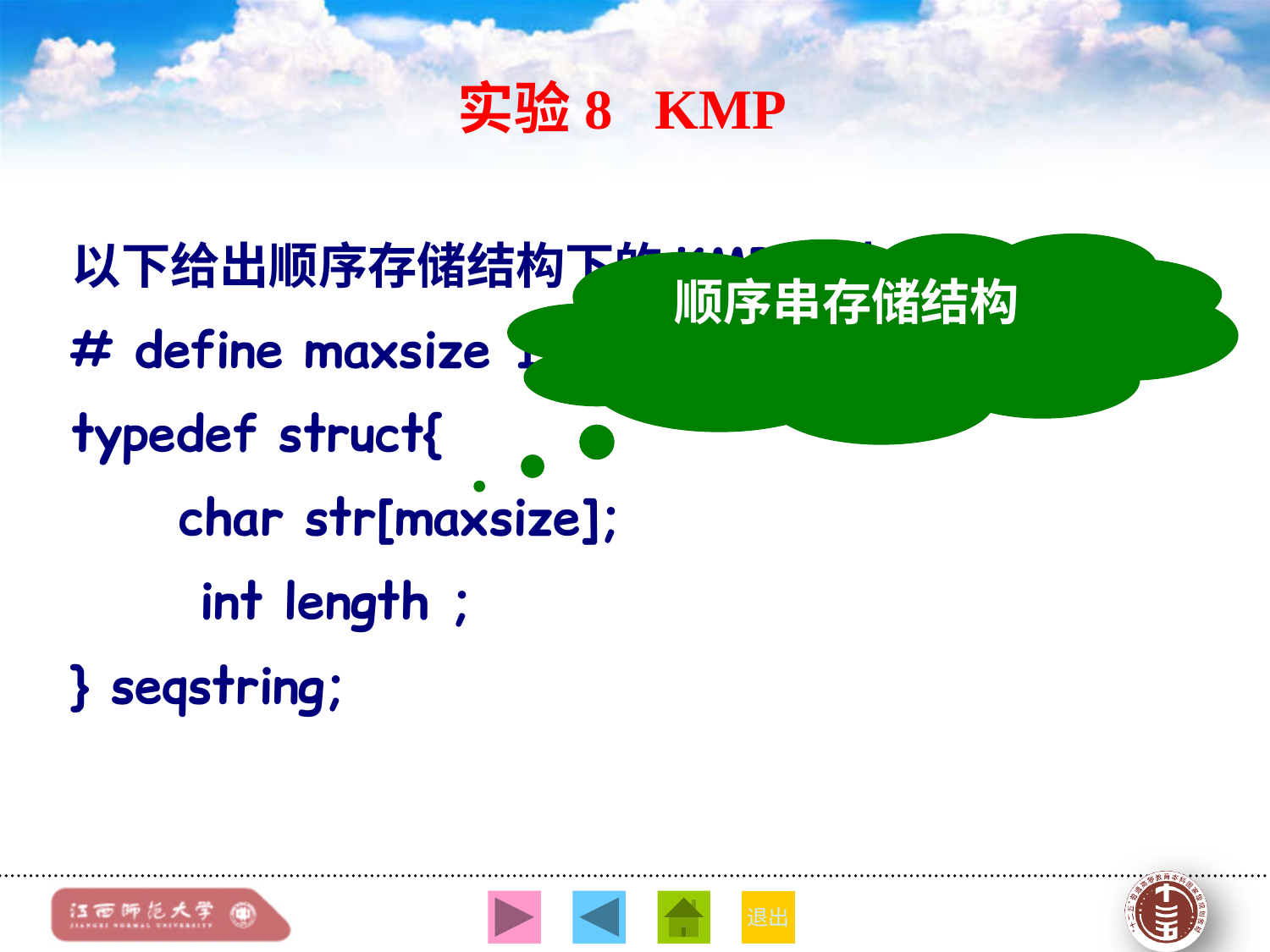

实验8   KMP
以下给出顺序存储结构下的KMP算法。
# define maxsize 100
typedef struct{
     char str[maxsize];
      int length ;
} seqstring;
顺序串存储结构